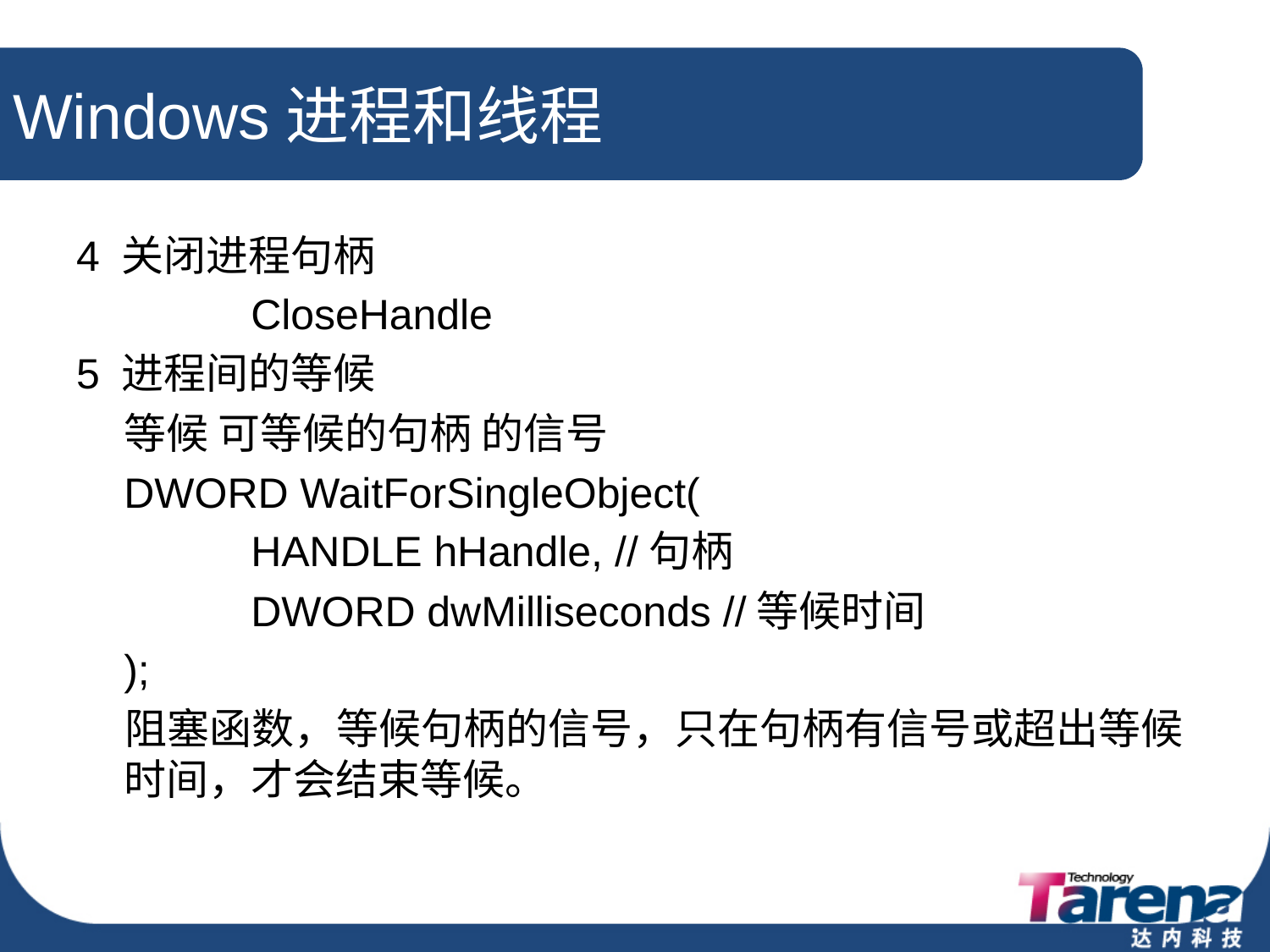

# Windows进程和线程
4 关闭进程句柄
		CloseHandle
5 进程间的等候
	等候 可等候的句柄 的信号
	DWORD WaitForSingleObject(
		HANDLE hHandle, //句柄
		DWORD dwMilliseconds //等候时间
	);
    阻塞函数，等候句柄的信号，只在句柄有信号或超出等候时间，才会结束等候。